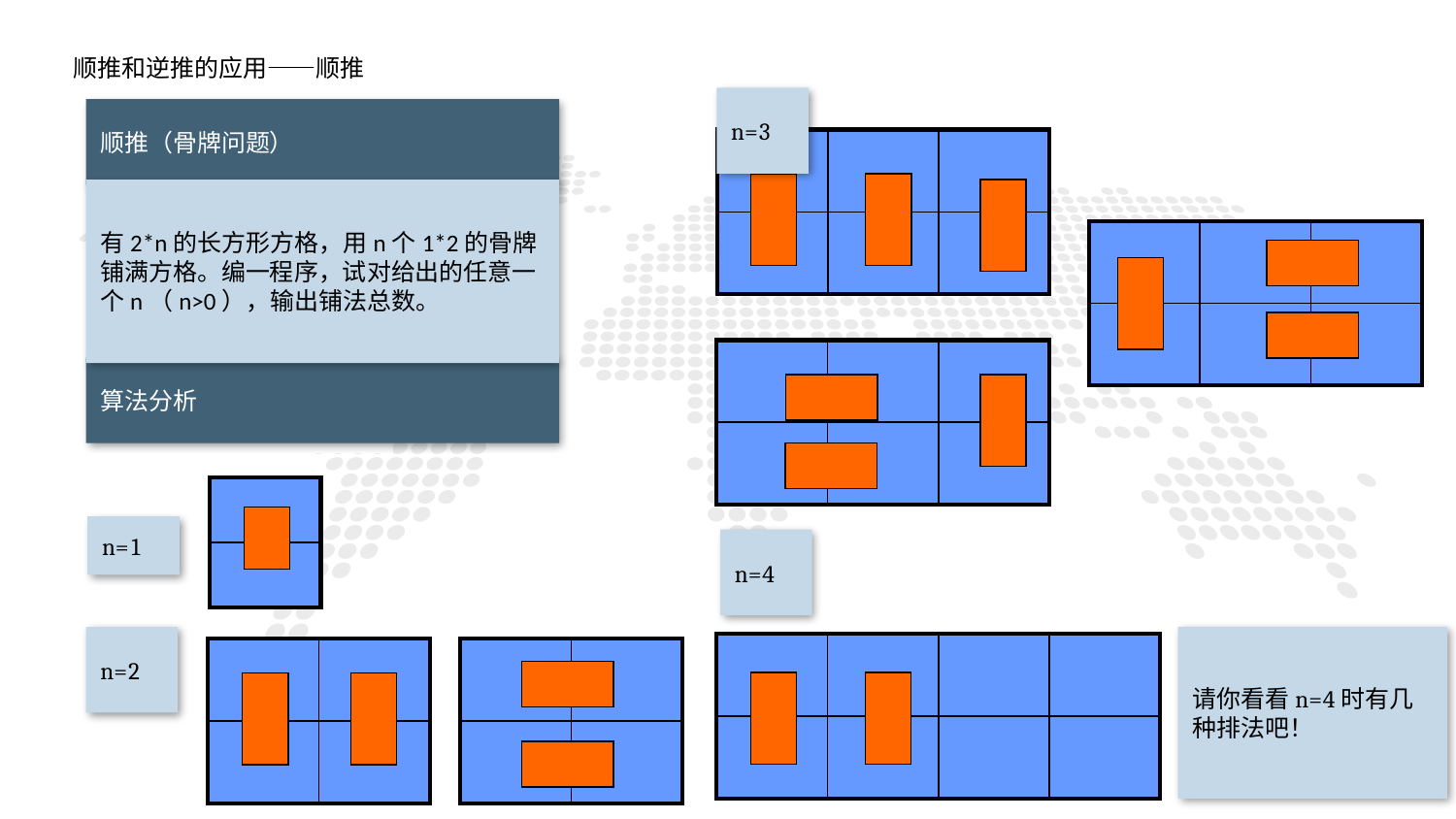

顺推和逆推的应用——顺推
n=3
顺推（骨牌问题）
|  |  |  |
| --- | --- | --- |
|  |  |  |

有2*n的长方形方格，用n个1*2的骨牌铺满方格。编一程序，试对给出的任意一个n（n>0），输出铺法总数。

1
|  |  |  |
| --- | --- | --- |
|  |  |  |

|  |  |  |
| --- | --- | --- |
|  |  |  |

算法分析

|  |
| --- |
|  |
PART  ONE

n=1
n=4
请你看看n=4时有几种排法吧！
n=2
|  |  |  |  |
| --- | --- | --- | --- |
|  |  |  |  |
|  |  |
| --- | --- |
|  |  |
|  |  |
| --- | --- |
|  |  |